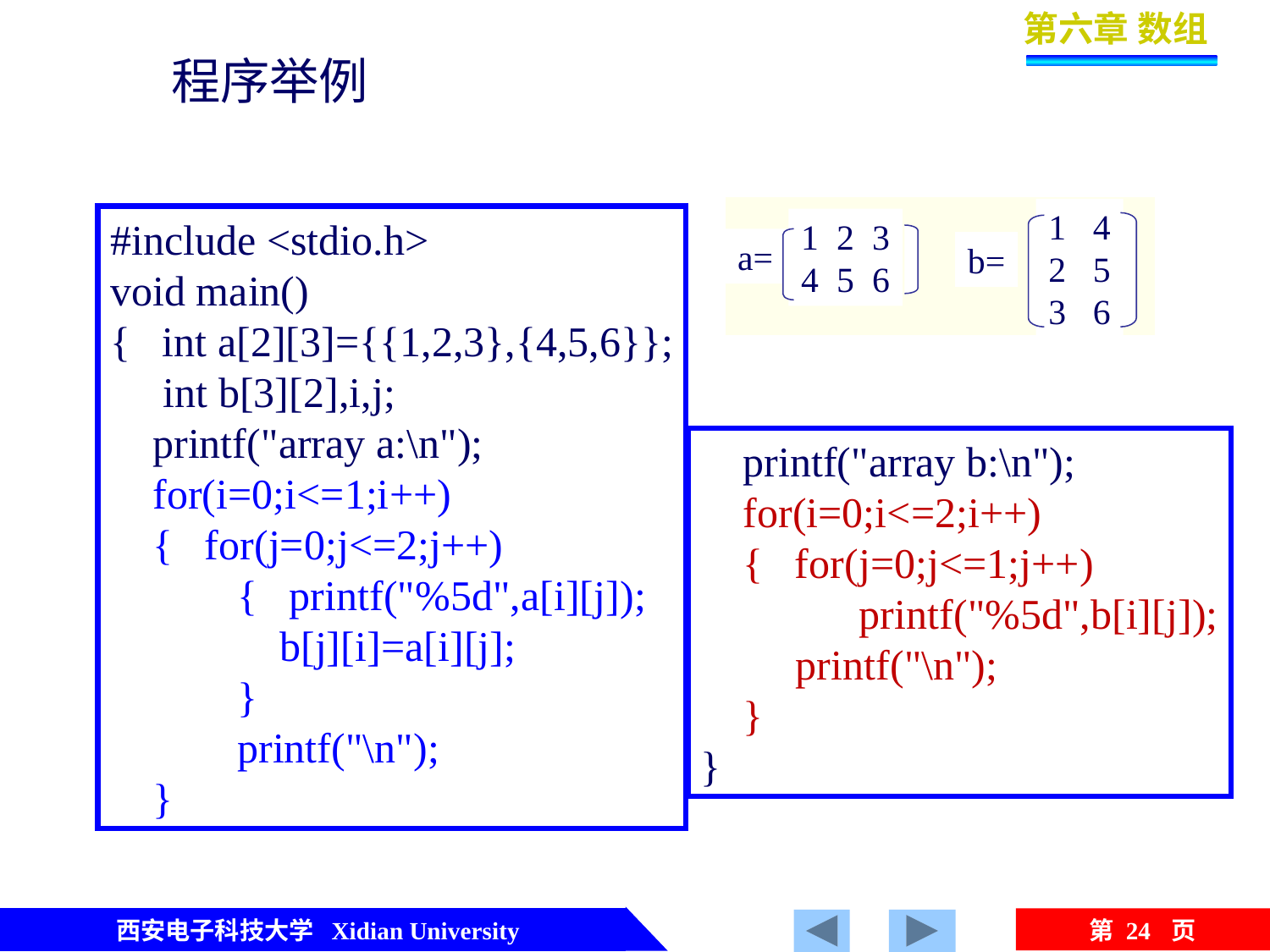

第六章 数组

程序举例

1   4
2   5
3   6

b=
1  2  3
4  5  6

a=

#include <stdio.h>
void main()
{   int a[2][3]={{1,2,3},{4,5,6}};
     int b[3][2],i,j;
    printf("array a:\n");
    for(i=0;i<=1;i++)
    {   for(j=0;j<=2;j++)
	{   printf("%5d",a[i][j]);
	    b[j][i]=a[i][j];
	}
	printf("\n");
    }
    printf("array b:\n");
    for(i=0;i<=2;i++)
    {   for(j=0;j<=1;j++)
	   printf("%5d",b[i][j]);
         printf("\n");
    }
}